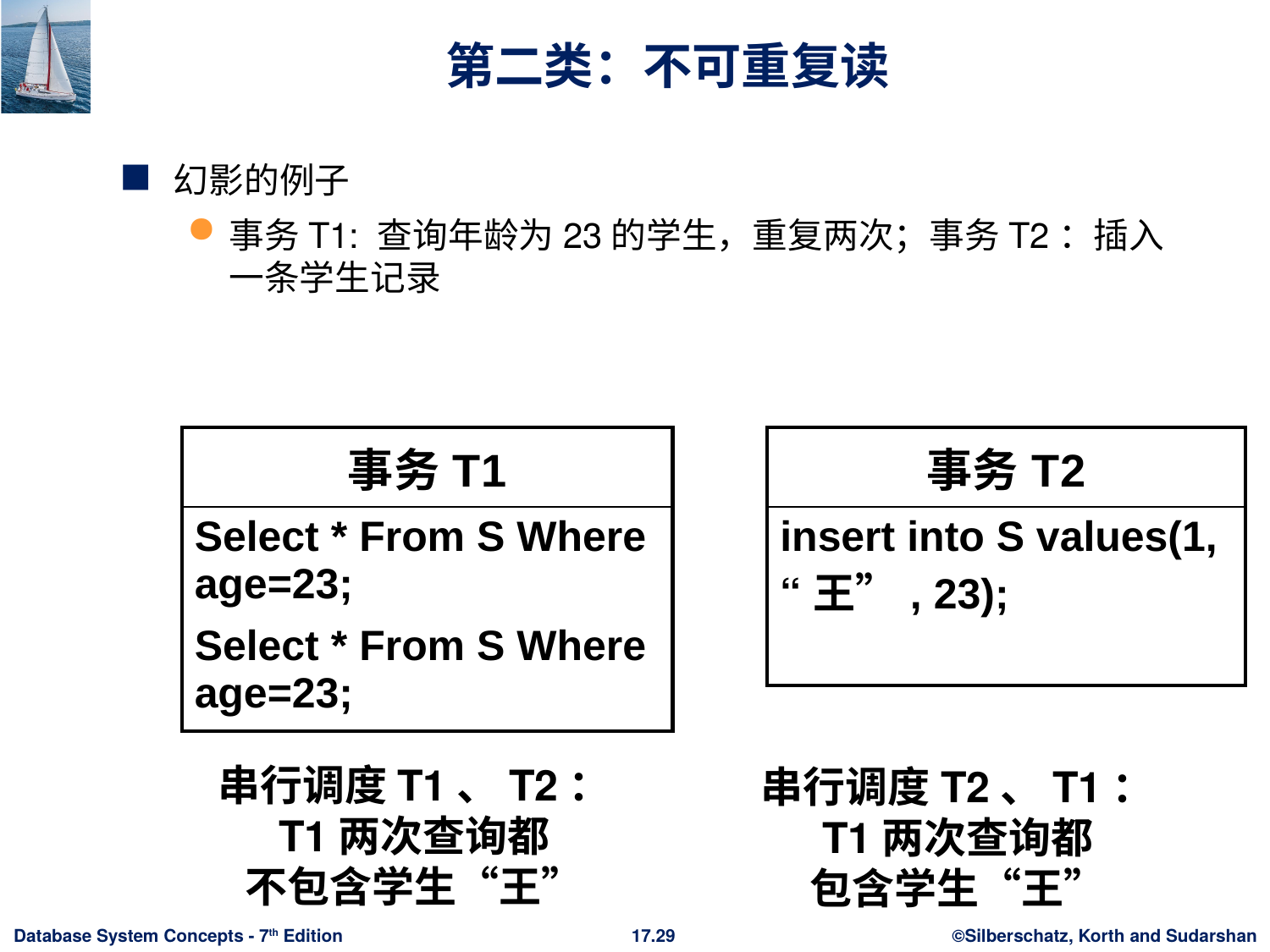

# 第二类：不可重复读
幻影的例子
事务T1: 查询年龄为23的学生，重复两次；事务T2：插入一条学生记录

| 事务T1 |
| --- |
| Select \* From S Where age=23; Select \* From S Where age=23; |
| 事务T2 |
| --- |
| insert into S values(1, “王”, 23); |
串行调度T1、T2：
T1两次查询都
不包含学生“王”
串行调度T2、T1：
T1两次查询都
包含学生“王”